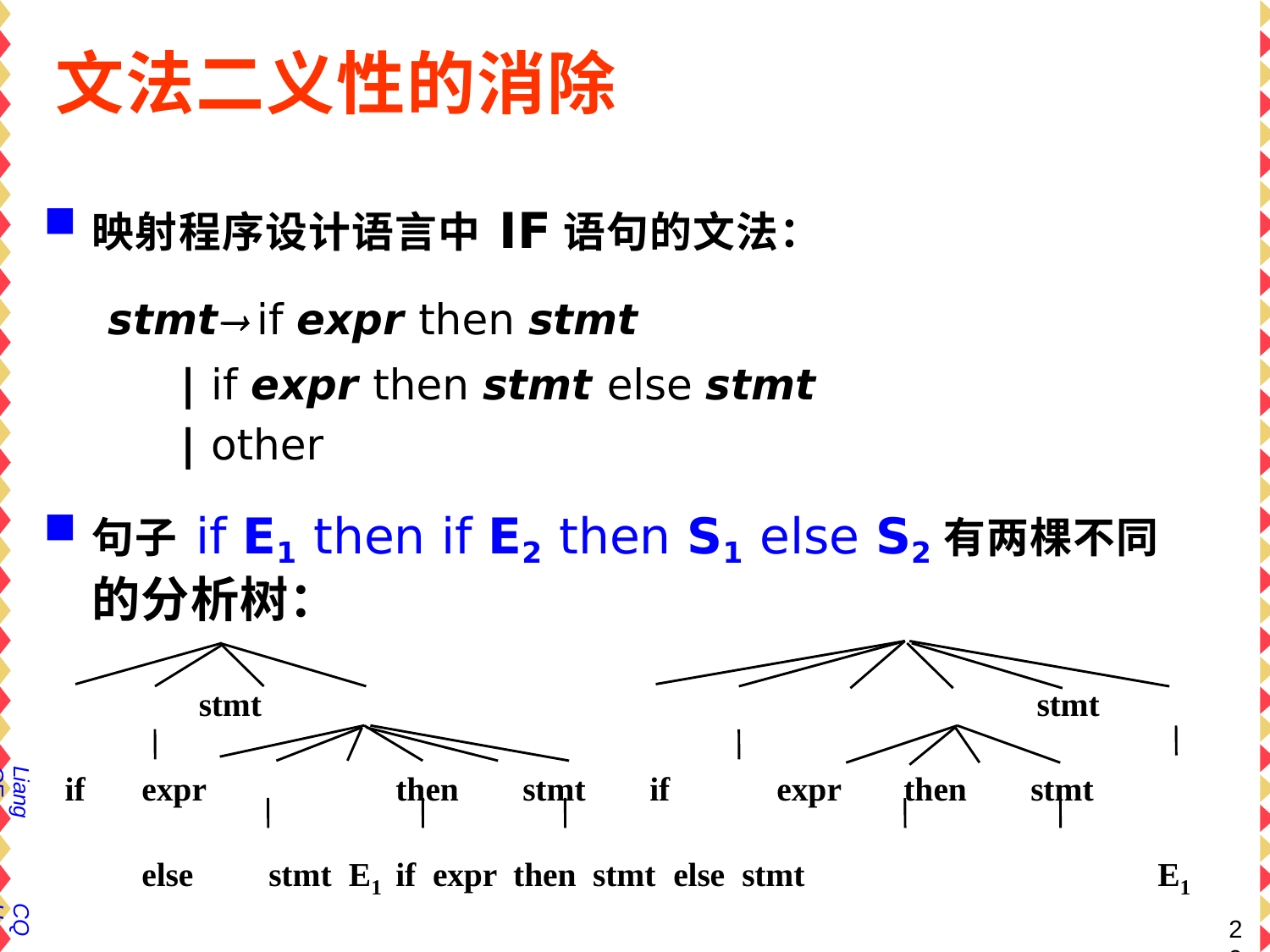

# 文法二义性的消除
映射程序设计语言中IF语句的文法：
stmt→ if expr then stmt
| if expr then stmt else stmt
| other
句子if E1 then if E2 then S1 else S2有两棵不同 的分析树：

stmt	stmt
if	expr		then	stmt	if	expr	then	stmt	else	stmt  E1	if  expr  then  stmt  else  stmt			E1		if  expr then  stmt		S2
E2	S1	S2	E2	S 1

Liang GE

CQU
29